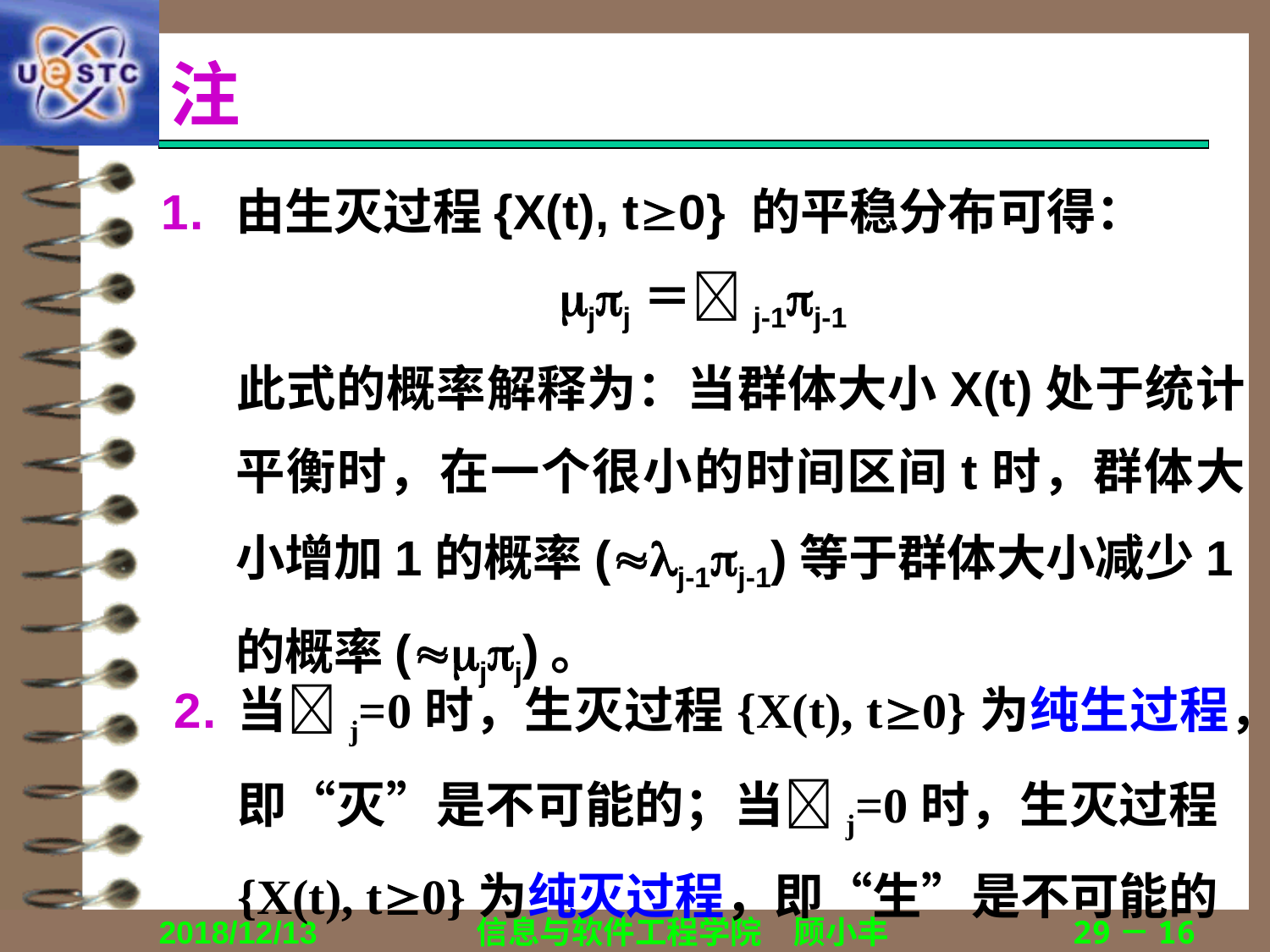

# 注
由生灭过程{X(t), t≥0} 的平稳分布可得：
μjπj＝λj-1πj-1
	此式的概率解释为：当群体大小X(t)处于统计平衡时，在一个很小的时间区间t时，群体大小增加1的概率(≈λj-1πj-1)等于群体大小减少1的概率(≈μjπj)。
当μj=0时，生灭过程{X(t), t≥0}为纯生过程，即“灭”是不可能的；当λj=0时，生灭过程{X(t), t≥0}为纯灭过程，即“生”是不可能的
2018/12/13
信息与软件工程学院　顾小丰
29－16